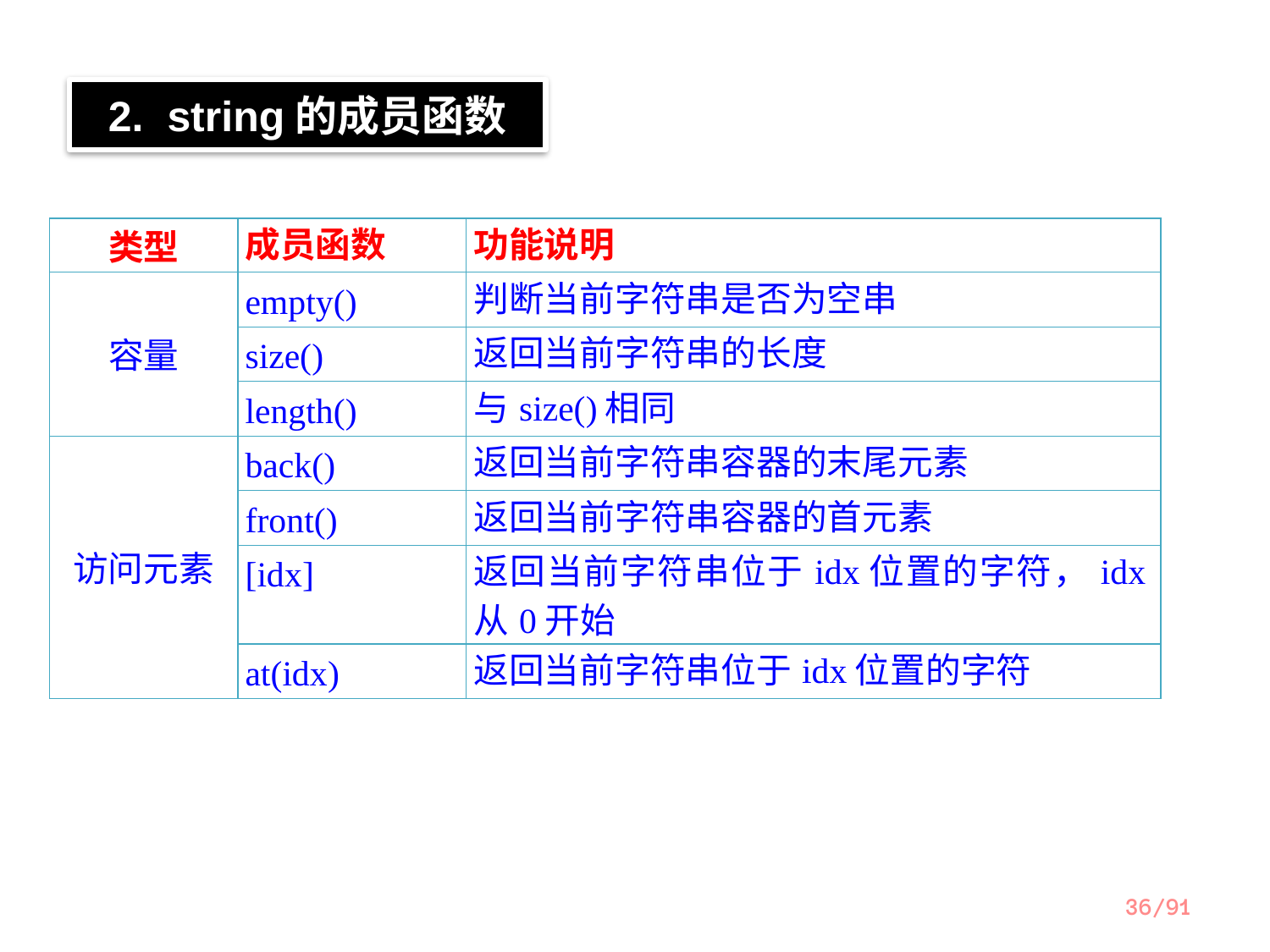

2.  string的成员函数
| 类型 | 成员函数 | 功能说明 |
| --- | --- | --- |
| 容量 | empty() | 判断当前字符串是否为空串 |
|  | size() | 返回当前字符串的长度 |
|  | length() | 与size()相同 |
| 访问元素 | back() | 返回当前字符串容器的末尾元素 |
|  | front() | 返回当前字符串容器的首元素 |
|  | [idx] | 返回当前字符串位于idx位置的字符，idx从0开始 |
|  | at(idx) | 返回当前字符串位于idx位置的字符 |
36/91